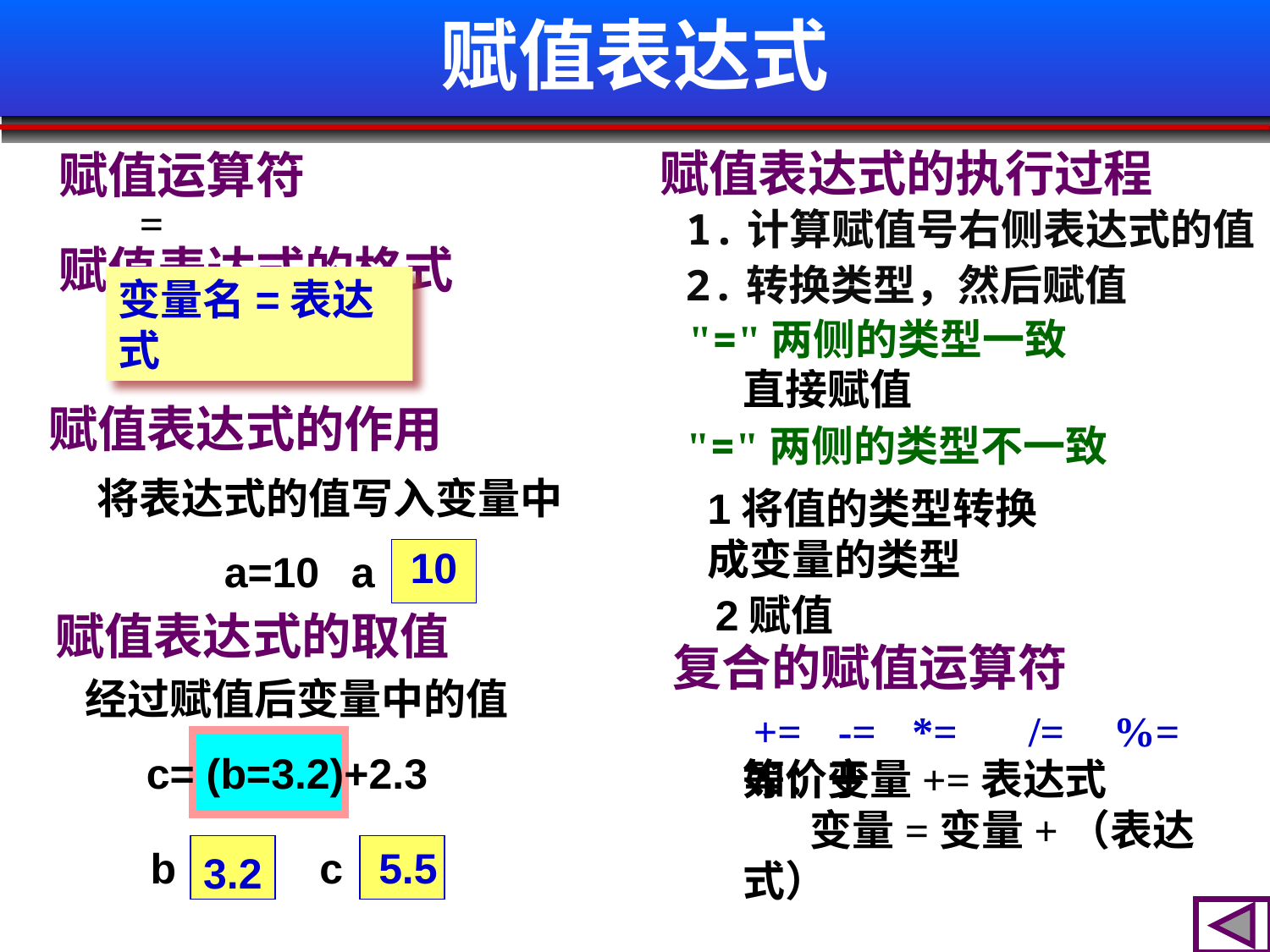

# 赋值表达式

 赋值表达式的执行过程
 赋值运算符
=
 1.计算赋值号右侧表达式的值
 赋值表达式的格式
 2.转换类型，然后赋值
 "="两侧的类型一致
变量名=表达式
直接赋值
 赋值表达式的作用
 "="两侧的类型不一致
将表达式的值写入变量中
1将值的类型转换成变量的类型
   例如：
a=10
a

10
2赋值
 赋值表达式的取值
 复合的赋值运算符
 经过赋值后变量中的值
+=
-=
*=
/=
%=

  c= (b=3.2)+2.3
如：变量+=表达式
等价于
      变量=变量+（表达式）
b

c

5.5
3.2